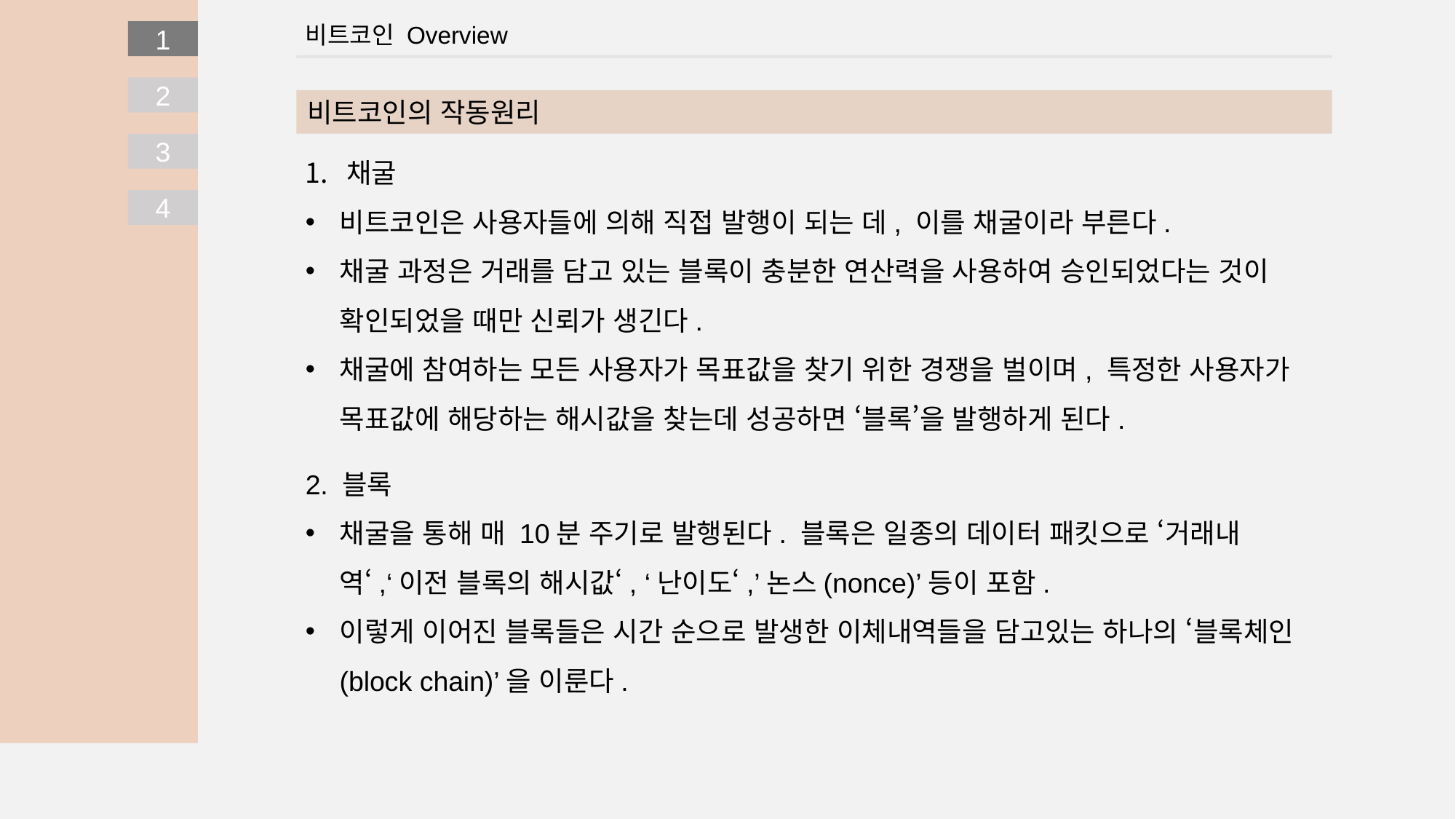

비트코인 Overview

1

2
비트코인의 작동원리
3
채굴
비트코인은 사용자들에 의해 직접 발행이 되는 데, 이를 채굴이라 부른다.
채굴 과정은 거래를 담고 있는 블록이 충분한 연산력을 사용하여 승인되었다는 것이 확인되었을 때만 신뢰가 생긴다.
채굴에 참여하는 모든 사용자가 목표값을 찾기 위한 경쟁을 벌이며, 특정한 사용자가 목표값에 해당하는 해시값을 찾는데 성공하면 ‘블록’을 발행하게 된다.

2. 블록
채굴을 통해 매 10분 주기로 발행된다. 블록은 일종의 데이터 패킷으로 ‘거래내역‘,‘이전 블록의 해시값‘, ‘난이도‘,’논스(nonce)’등이 포함.
이렇게 이어진 블록들은 시간 순으로 발생한 이체내역들을 담고있는 하나의 ‘블록체인(block chain)’을 이룬다.
4